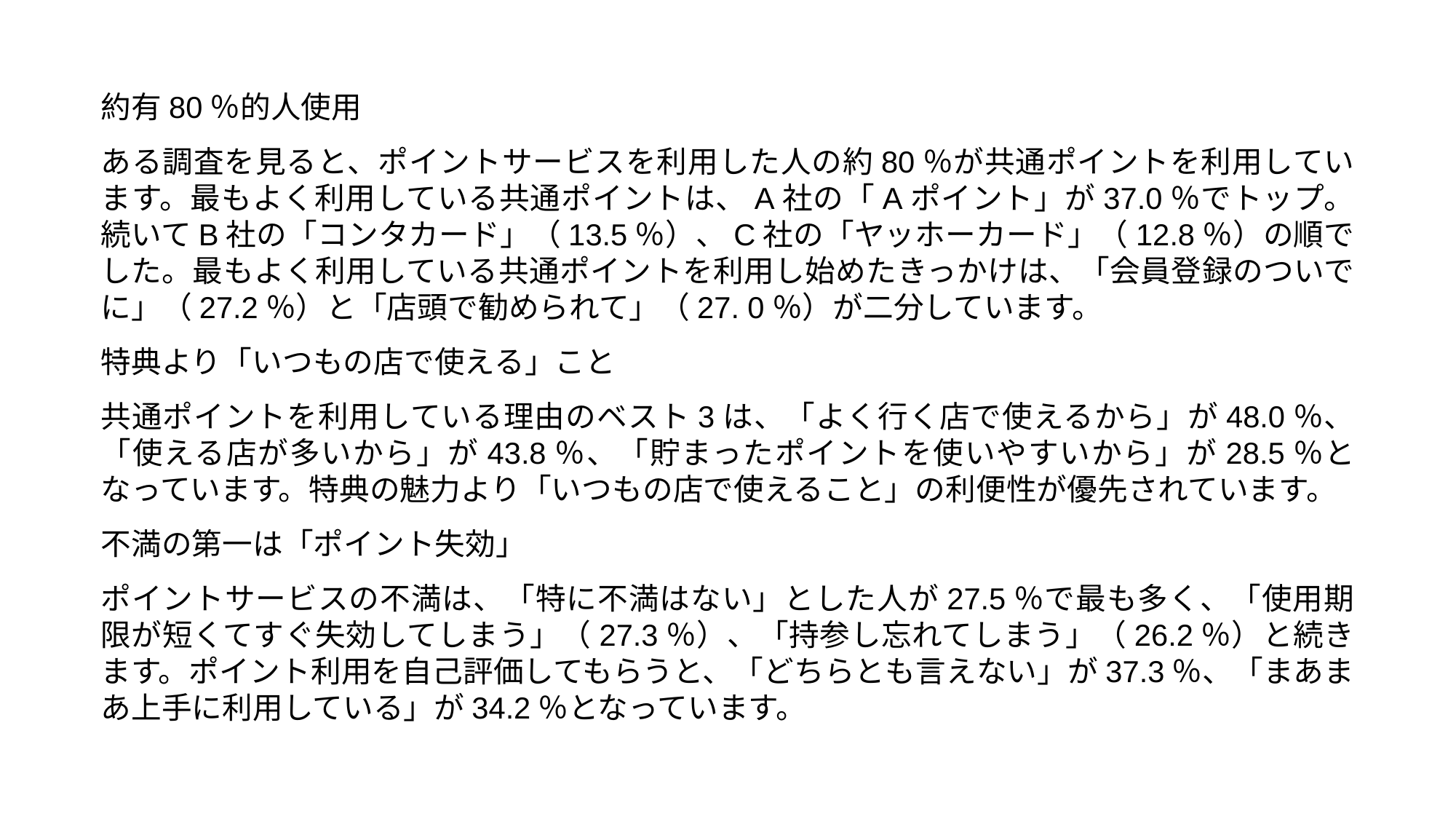

游明朝+游明朝 Demibold
約有80％的人使用
ある調査を見ると、ポイントサービスを利用した人の約80％が共通ポイントを利用しています。最もよく利用している共通ポイントは、A社の「Aポイント」が37.0％でトップ。続いてB社の「コンタカード」（13.5％）、C社の「ヤッホーカード」（12.8％）の順でした。最もよく利用している共通ポイントを利用し始めたきっかけは、「会員登録のついでに」（27.2％）と「店頭で勧められて」（27. 0％）が二分しています。
特典より「いつもの店で使える」こと
共通ポイントを利用している理由のベスト3は、「よく行く店で使えるから」が48.0％、「使える店が多いから」が43.8％、「貯まったポイントを使いやすいから」が28.5％となっています。特典の魅力より「いつもの店で使えること」の利便性が優先されています。
不満の第一は「ポイント失効」
ポイントサービスの不満は、「特に不満はない」とした人が27.5％で最も多く、「使用期限が短くてすぐ失効してしまう」（27.3％）、「持参し忘れてしまう」（26.2％）と続きます。ポイント利用を自己評価してもらうと、「どちらとも言えない」が37.3％、「まあまあ上手に利用している」が34.2％となっています。